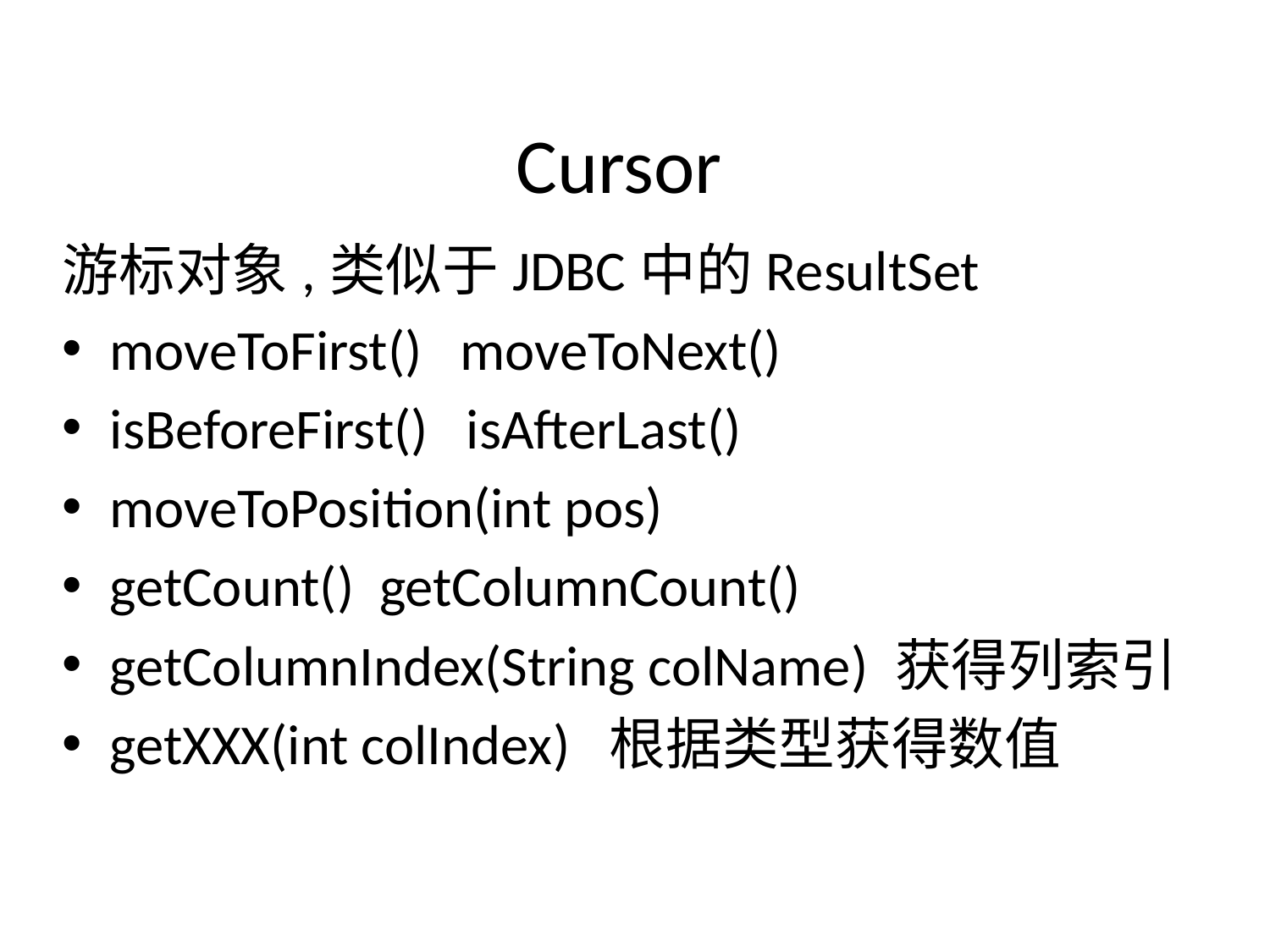

# Cursor
游标对象,类似于JDBC中的ResultSet
moveToFirst()   moveToNext()
isBeforeFirst()   isAfterLast()
moveToPosition(int pos)
getCount()  getColumnCount()
getColumnIndex(String colName) 获得列索引
getXXX(int colIndex)  根据类型获得数值